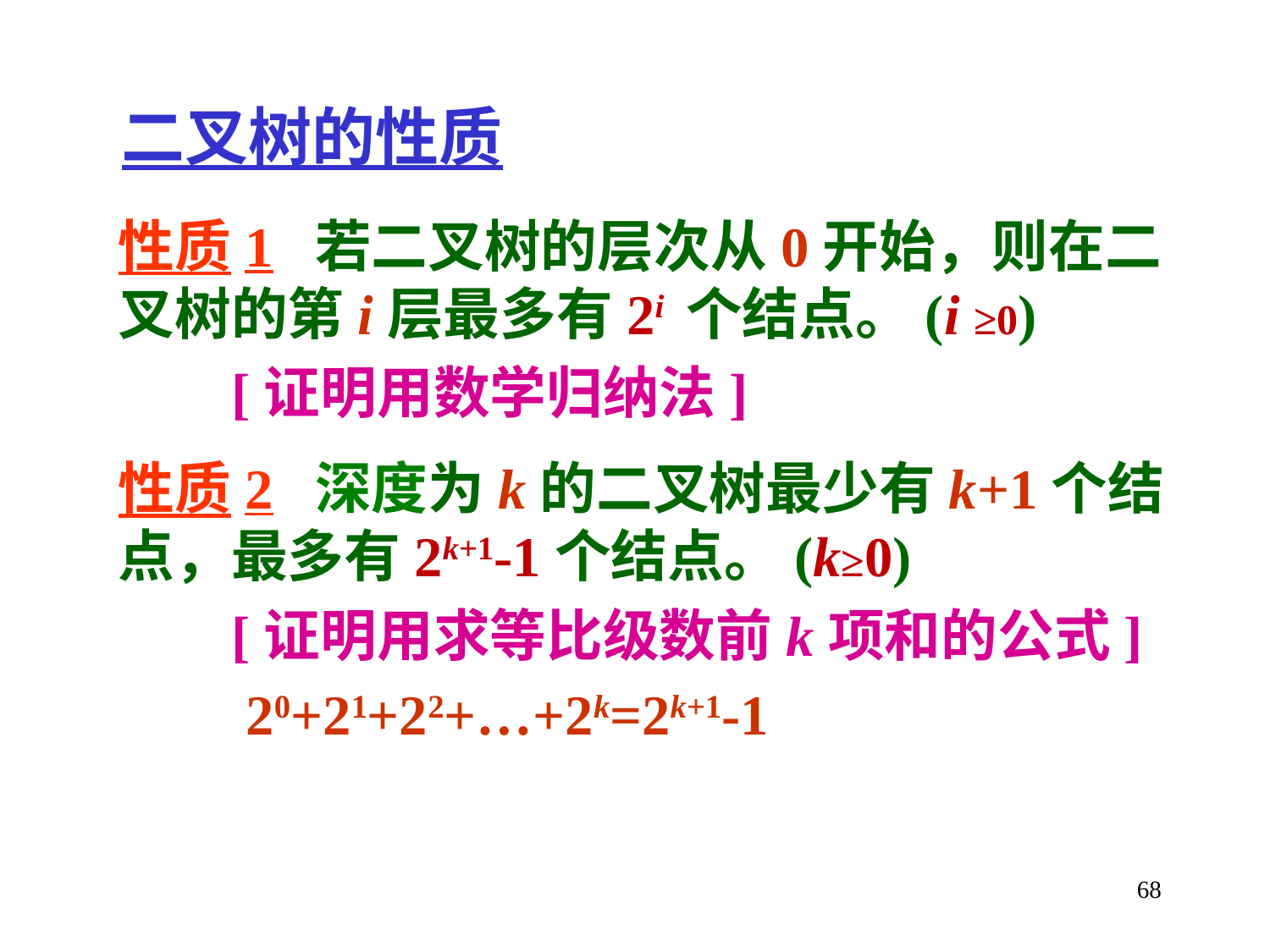

二叉树的性质
性质1  若二叉树的层次从0开始，则在二叉树的第i层最多有2i 个结点。(i ≥0)
        [证明用数学归纳法]
性质2  深度为k的二叉树最少有k+1个结点，最多有2k+1-1个结点。(k≥0)
        [证明用求等比级数前k项和的公式]
         20+21+22+…+2k=2k+1-1
68